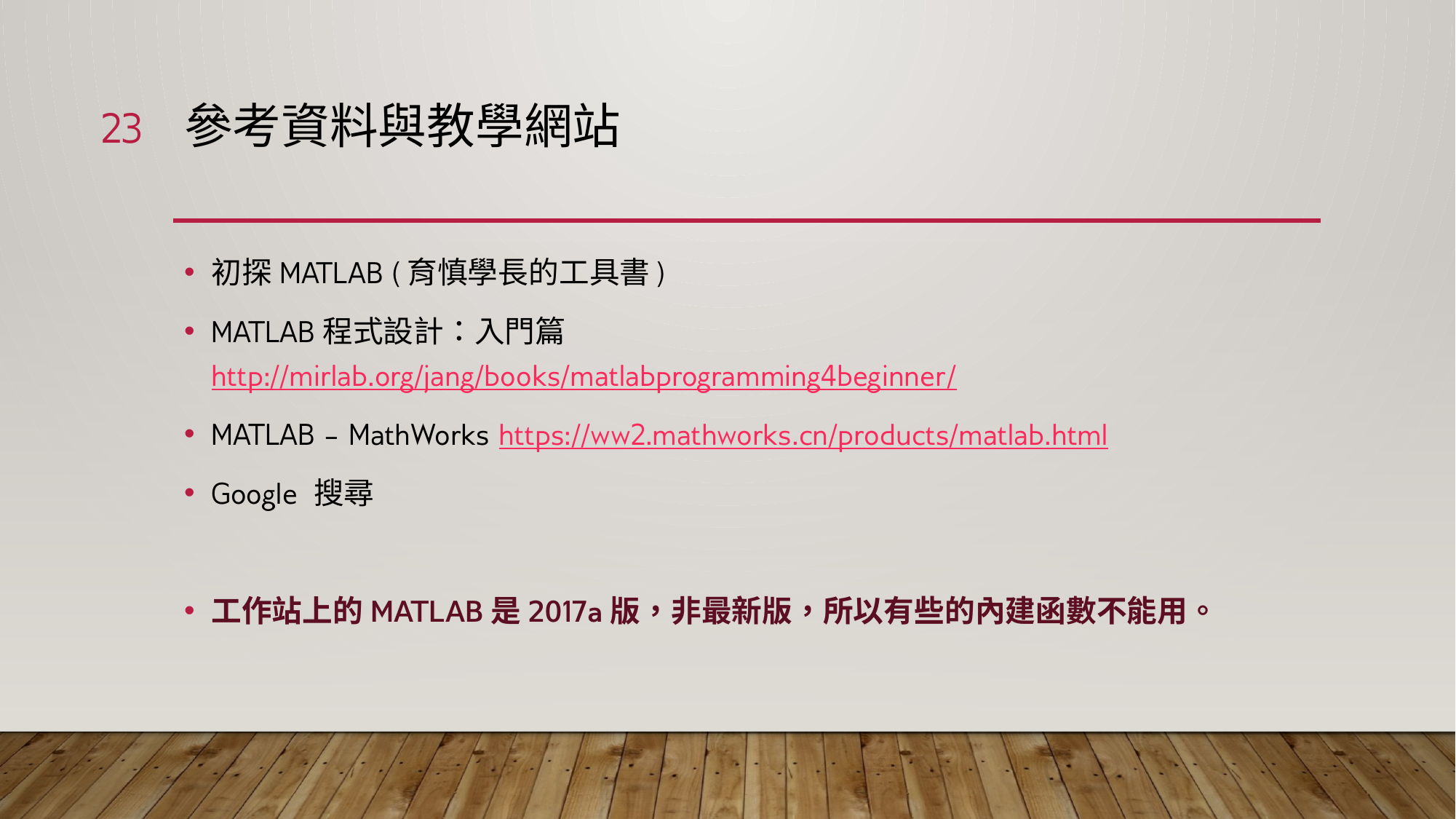

23
# 參考資料與教學網站
初探MATLAB (育慎學長的工具書)
MATLAB程式設計：入門篇 http://mirlab.org/jang/books/matlabprogramming4beginner/
MATLAB – MathWorks https://ww2.mathworks.cn/products/matlab.html
Google 搜尋

工作站上的MATLAB是2017a版，非最新版，所以有些的內建函數不能用。